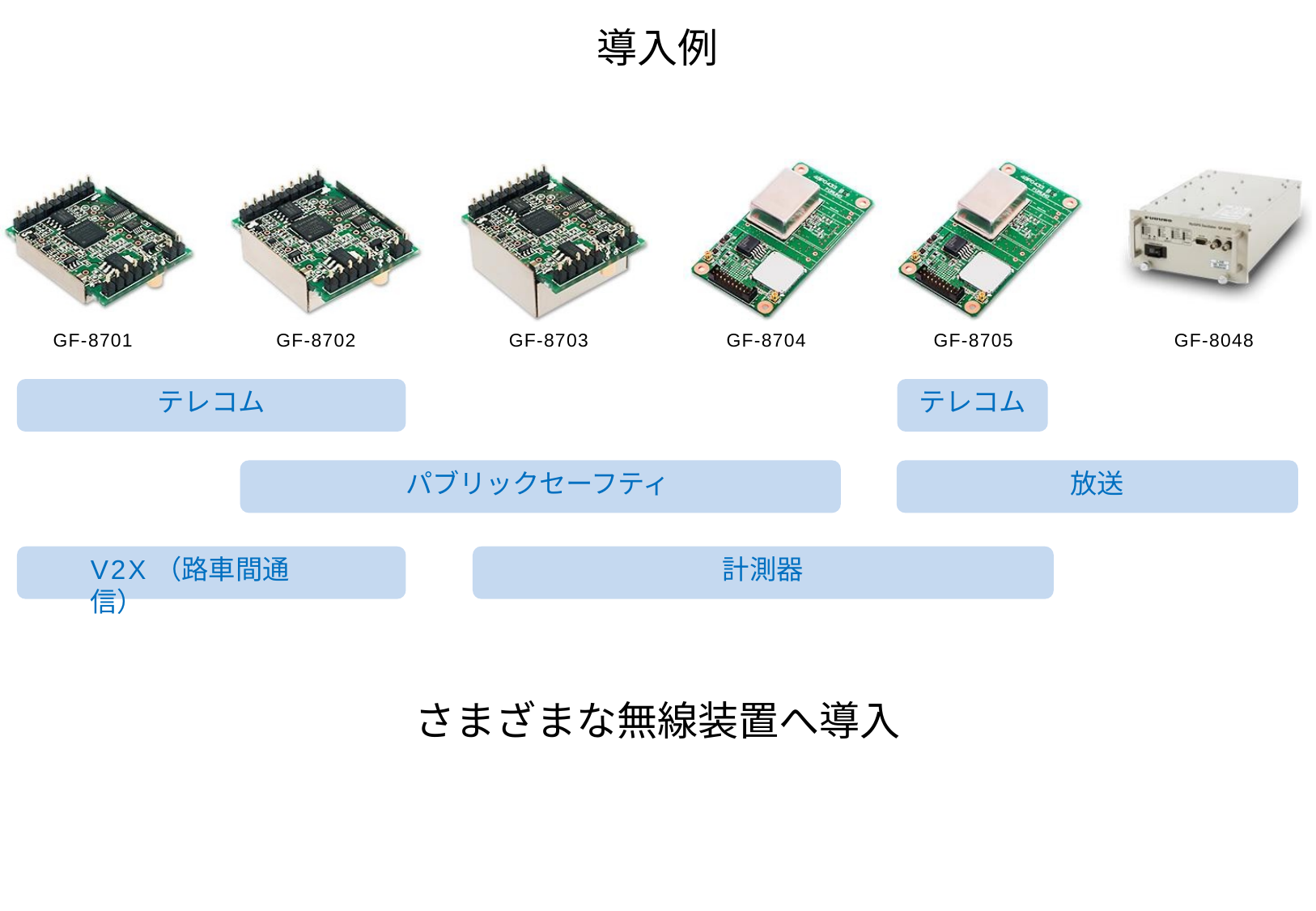

導入例

GF-8701
GF-8702
GF-8703
GF-8704
GF-8705
GF-8048

テレコム
テレコム

パブリックセーフティ
放送

V2X（路車間通信）
計測器
さまざまな無線装置へ導入